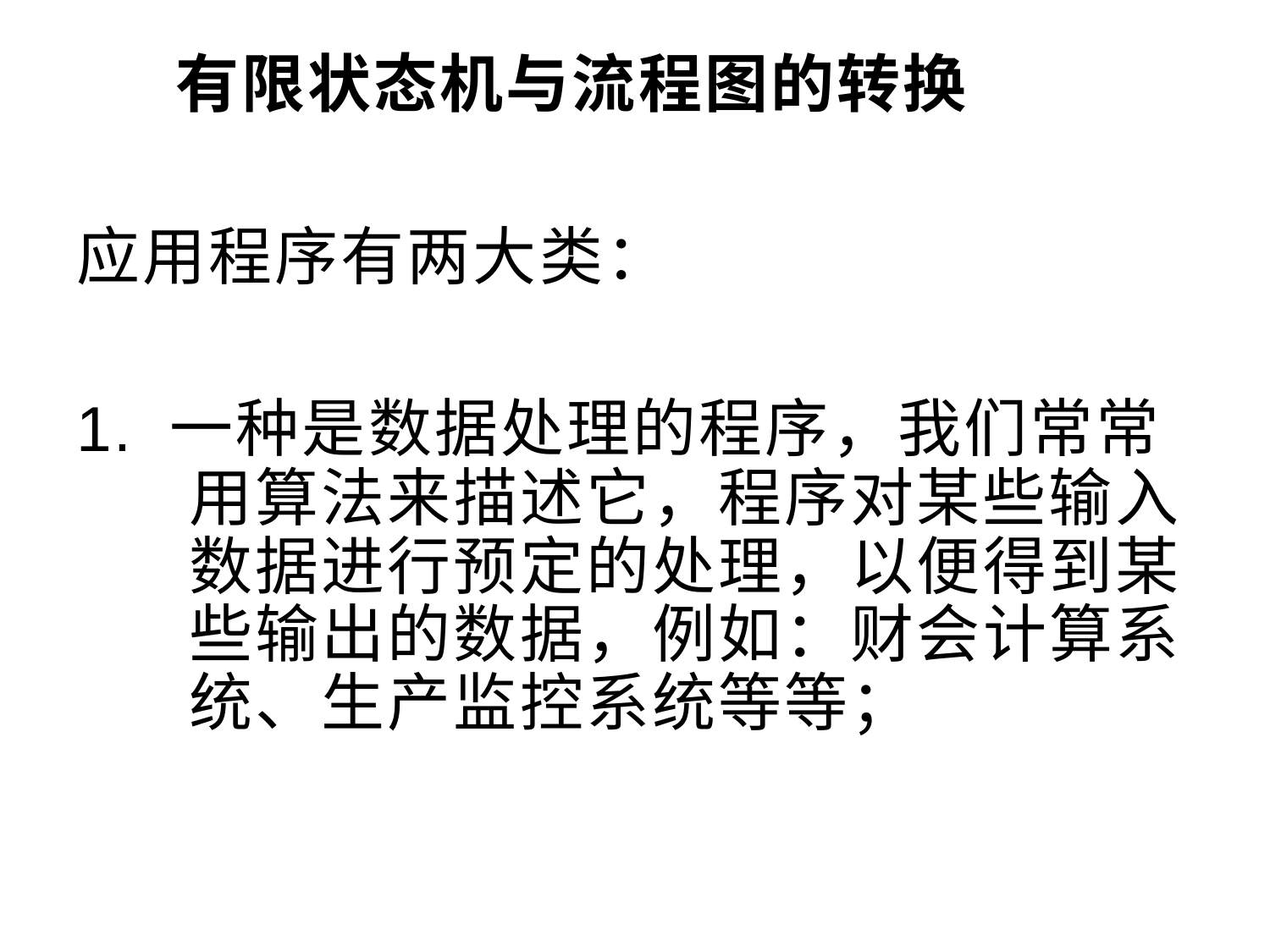

有限状态机与流程图的转换

应用程序有两大类：

1. 一种是数据处理的程序，我们常常用算法来描述它，程序对某些输入数据进行预定的处理，以便得到某些输出的数据，例如：财会计算系统、生产监控系统等等；